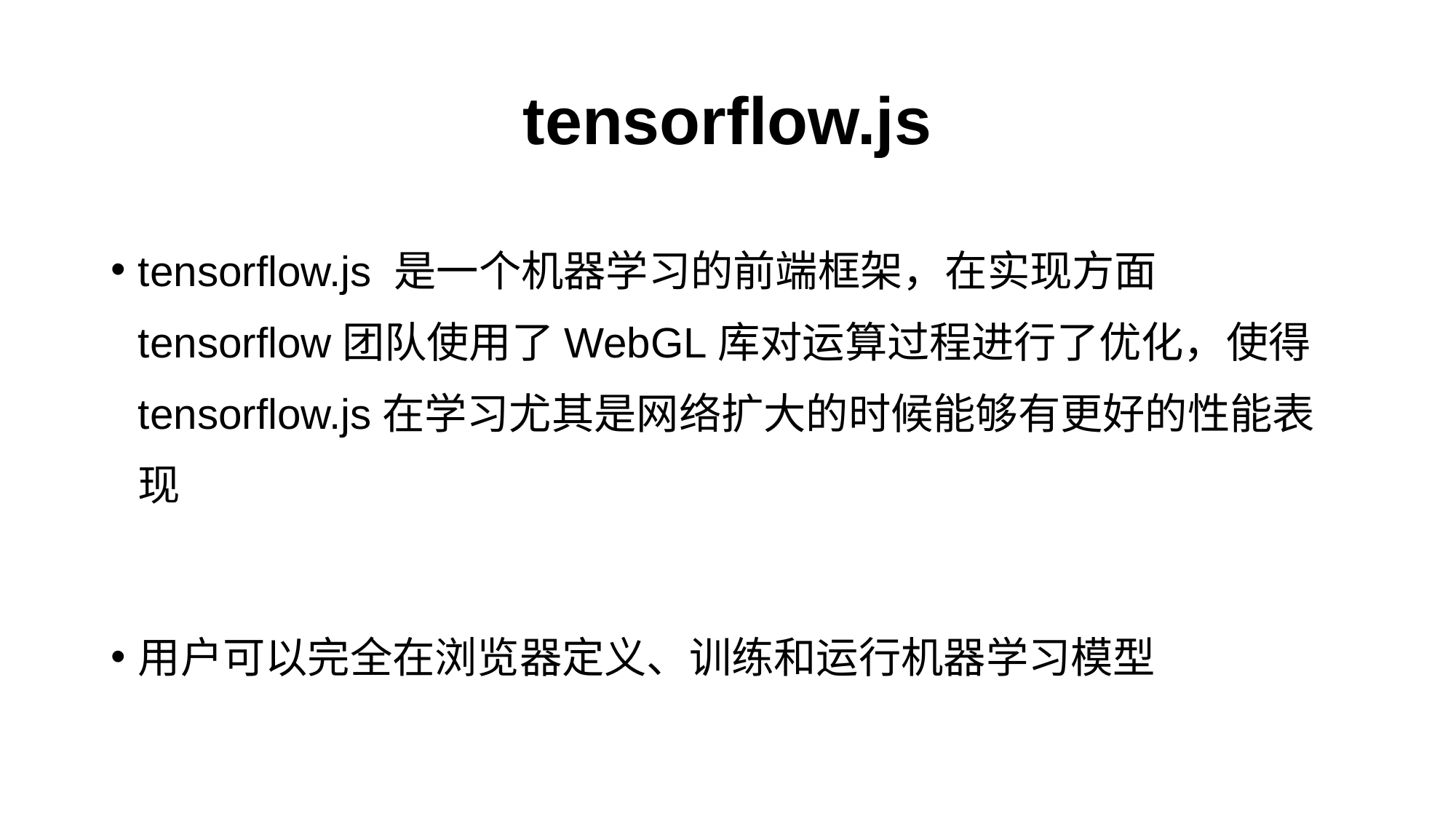

# tensorflow.js
tensorflow.js 是一个机器学习的前端框架，在实现方面tensorflow团队使用了WebGL库对运算过程进行了优化，使得tensorflow.js在学习尤其是网络扩大的时候能够有更好的性能表现

用户可以完全在浏览器定义、训练和运行机器学习模型